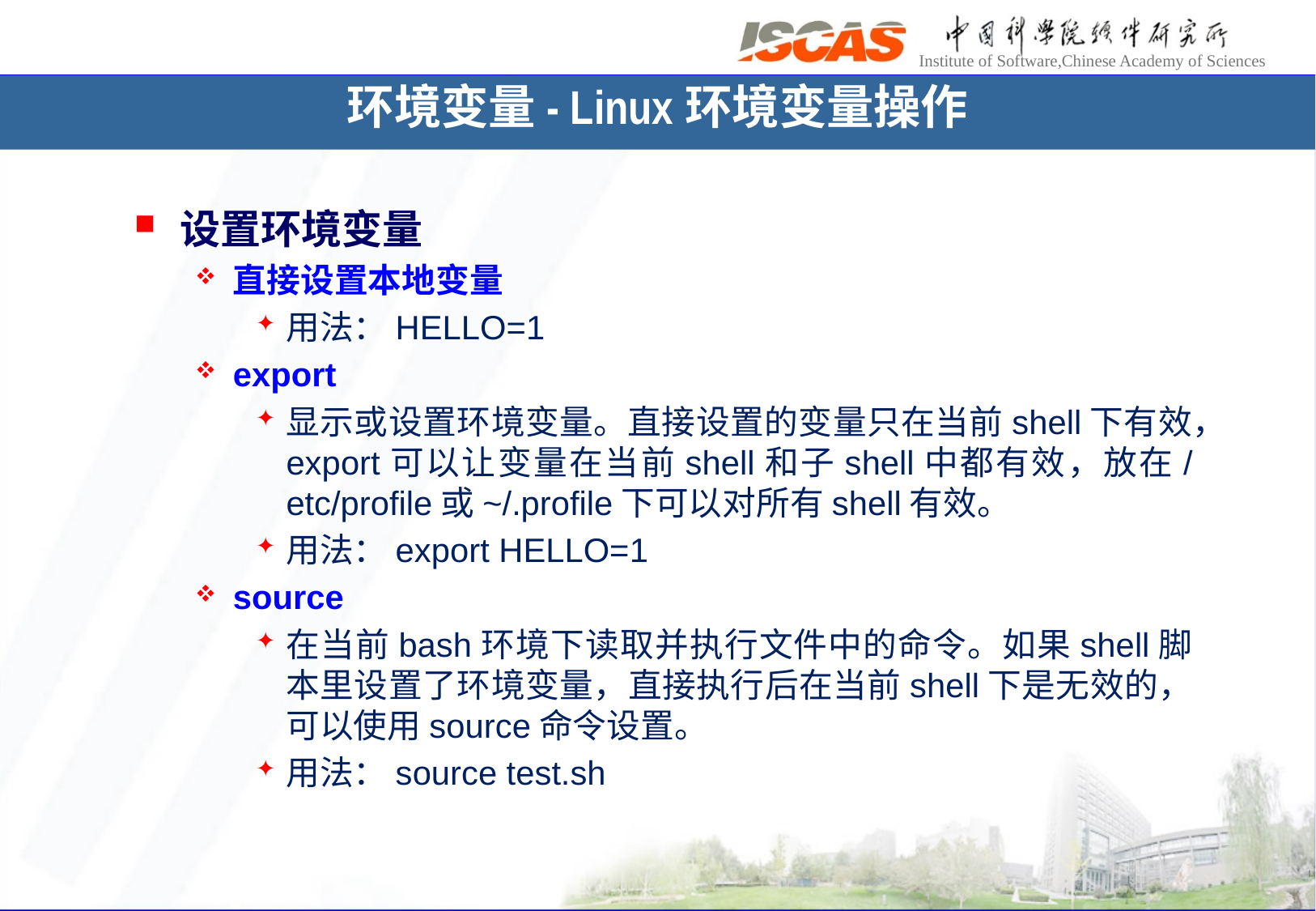

环境变量- Linux环境变量操作
设置环境变量
直接设置本地变量
用法：HELLO=1
export
显示或设置环境变量。直接设置的变量只在当前shell下有效，export可以让变量在当前shell和子shell中都有效，放在/etc/profile或~/.profile下可以对所有shell有效。
用法：export HELLO=1
source
在当前bash环境下读取并执行文件中的命令。如果shell脚本里设置了环境变量，直接执行后在当前shell下是无效的，可以使用source命令设置。
用法：source test.sh